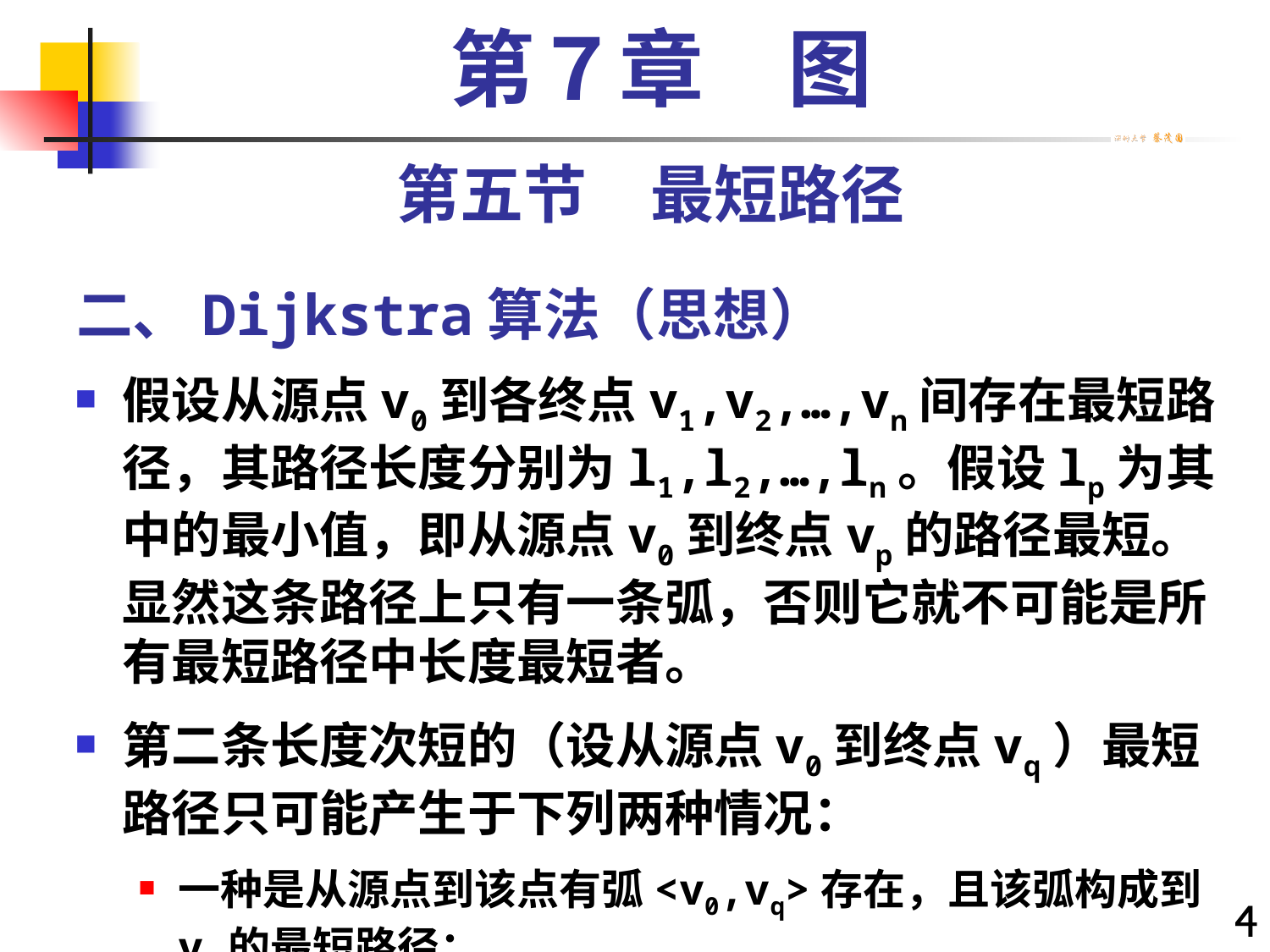

第７章　图
第五节　最短路径
# 二、Dijkstra算法（思想）
假设从源点v0到各终点v1,v2,…,vn间存在最短路径，其路径长度分别为l1,l2,…,ln。假设lp为其中的最小值，即从源点v0到终点vp的路径最短。显然这条路径上只有一条弧，否则它就不可能是所有最短路径中长度最短者。
第二条长度次短的（设从源点v0到终点vq）最短路径只可能产生于下列两种情况：
一种是从源点到该点有弧<v0,vq>存在，且该弧构成到vq的最短路径；
4